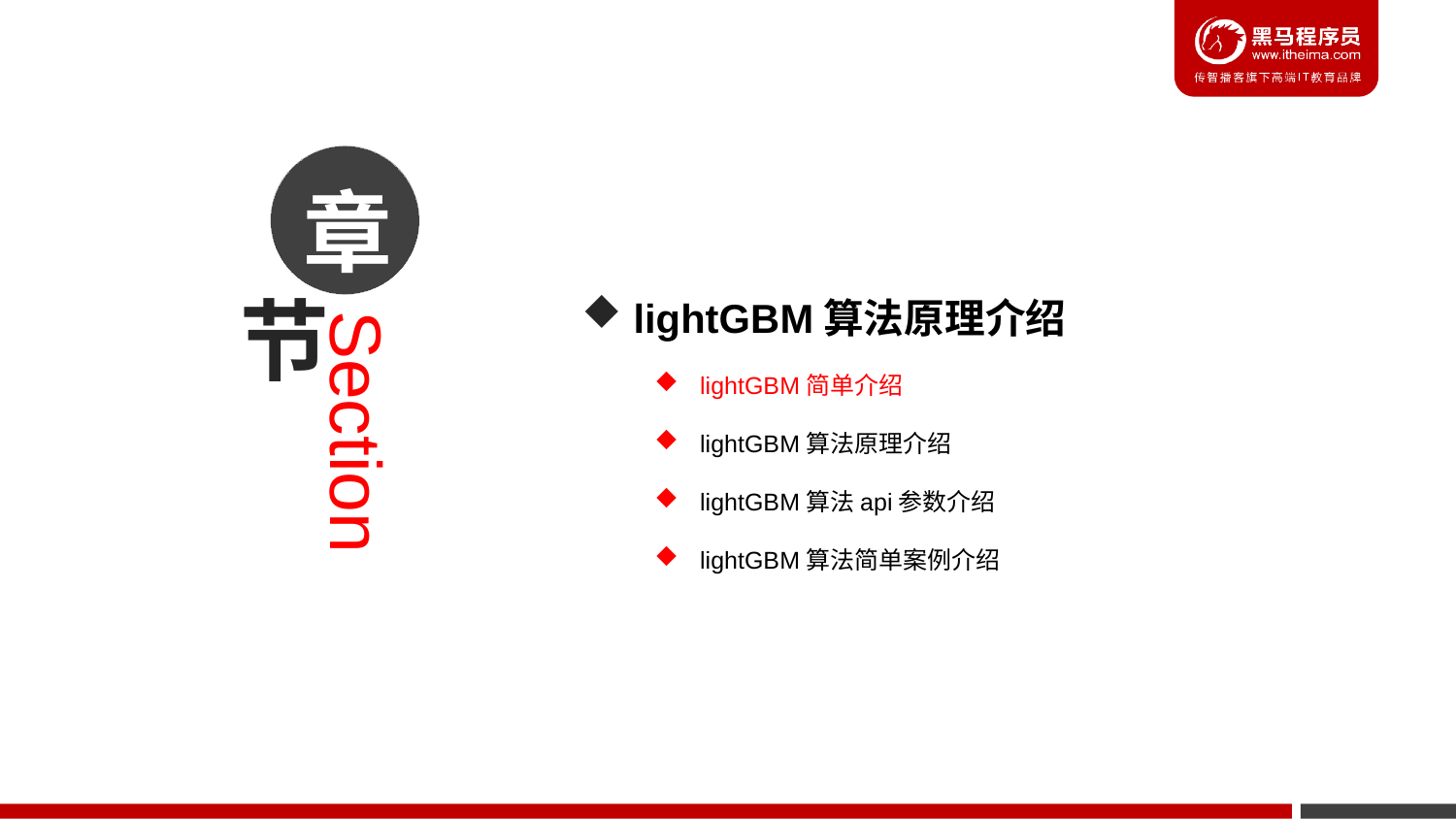

章
 lightGBM算法原理介绍
lightGBM简单介绍
lightGBM算法原理介绍
lightGBM算法api参数介绍
lightGBM算法简单案例介绍
节
Section